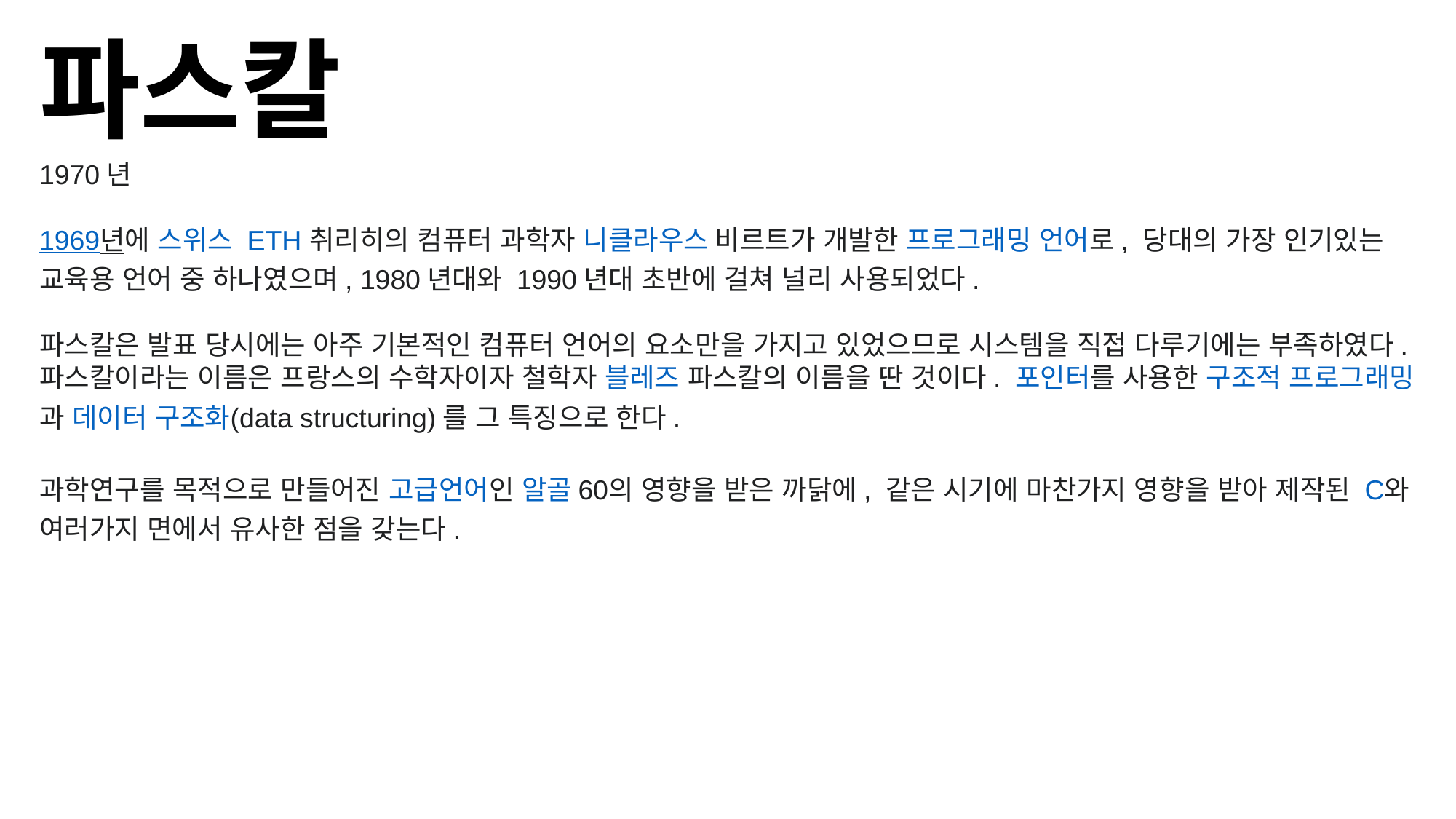

파스칼
1970년

1969년에 스위스 ETH 취리히의 컴퓨터 과학자 니클라우스 비르트가 개발한 프로그래밍 언어로, 당대의 가장 인기있는 교육용 언어 중 하나였으며, 1980년대와 1990년대 초반에 걸쳐 널리 사용되었다.

파스칼은 발표 당시에는 아주 기본적인 컴퓨터 언어의 요소만을 가지고 있었으므로 시스템을 직접 다루기에는 부족하였다. 파스칼이라는 이름은 프랑스의 수학자이자 철학자 블레즈 파스칼의 이름을 딴 것이다. 포인터를 사용한 구조적 프로그래밍과 데이터 구조화(data structuring)를 그 특징으로 한다.

과학연구를 목적으로 만들어진 고급언어인 알골 60의 영향을 받은 까닭에, 같은 시기에 마찬가지 영향을 받아 제작된 C와 여러가지 면에서 유사한 점을 갖는다.